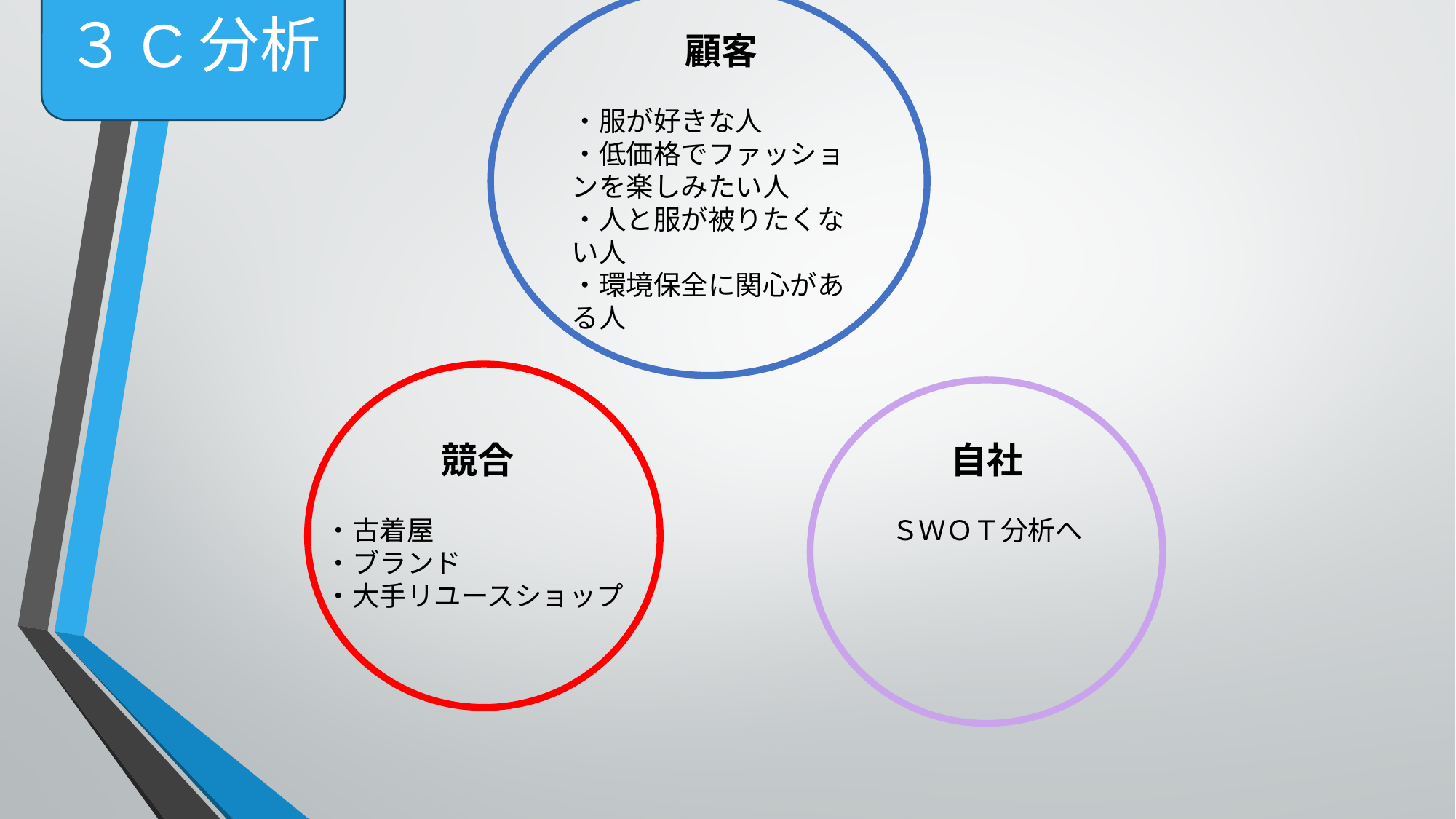

３C分析

顧客

・服が好きな人
・低価格でファッションを楽しみたい人
・人と服が被りたくない人
・環境保全に関心がある人

競合

・古着屋
・ブランド
・大手リユースショップ

自社

ＳＷＯＴ分析へ